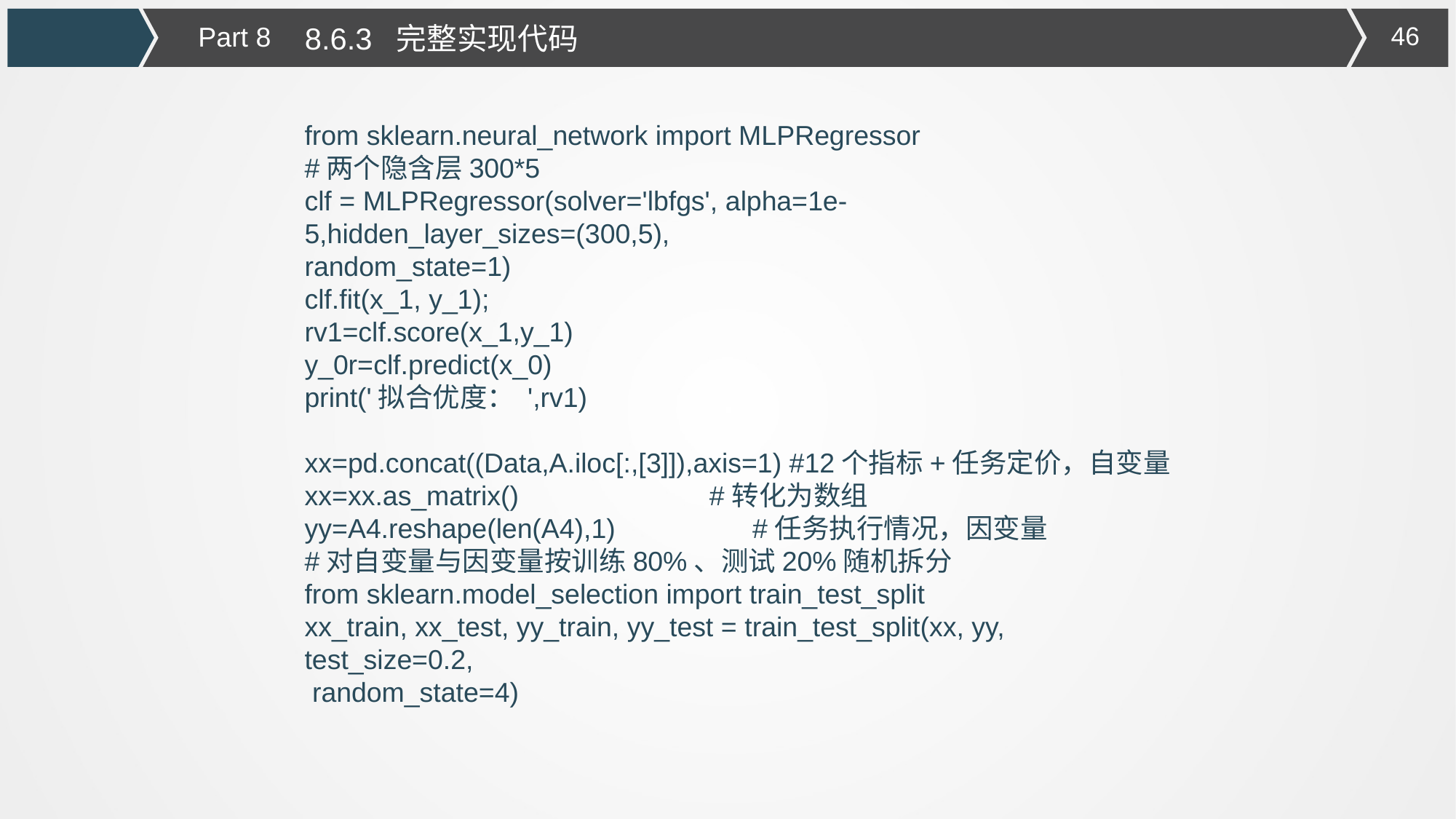

Part 8
8.6.3  完整实现代码
from sklearn.neural_network import MLPRegressor
#两个隐含层300*5
clf = MLPRegressor(solver='lbfgs', alpha=1e-5,hidden_layer_sizes=(300,5),
random_state=1)
clf.fit(x_1, y_1);
rv1=clf.score(x_1,y_1)
y_0r=clf.predict(x_0)
print('拟合优度： ',rv1)

xx=pd.concat((Data,A.iloc[:,[3]]),axis=1) #12个指标+任务定价，自变量
xx=xx.as_matrix()                         #转化为数组
yy=A4.reshape(len(A4),1)                  #任务执行情况，因变量
#对自变量与因变量按训练80%、测试20%随机拆分
from sklearn.model_selection import train_test_split
xx_train, xx_test, yy_train, yy_test = train_test_split(xx, yy, test_size=0.2,
 random_state=4)